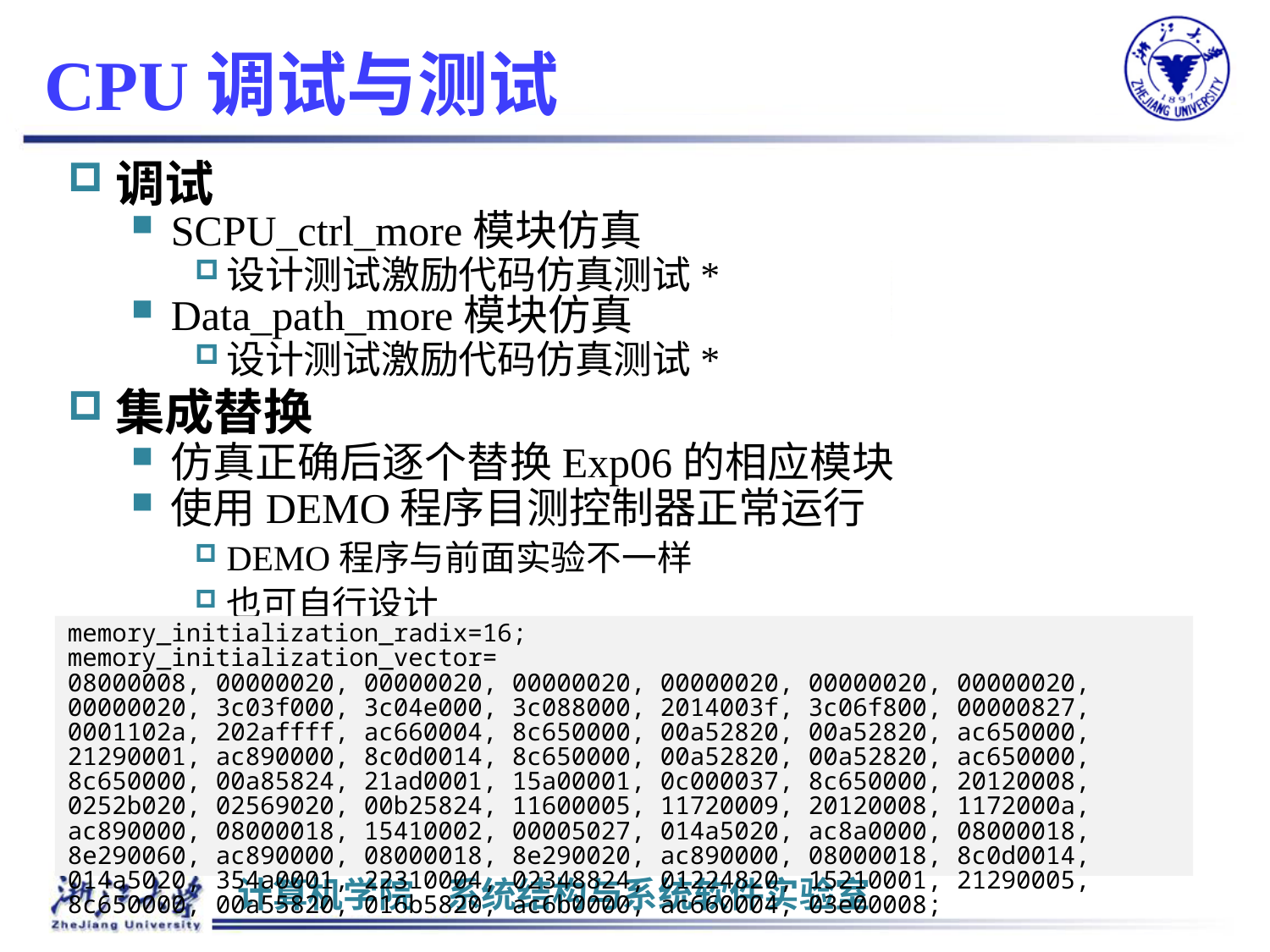

# CPU调试与测试
调试
SCPU_ctrl_more模块仿真
设计测试激励代码仿真测试*
Data_path_more模块仿真
设计测试激励代码仿真测试*
集成替换
仿真正确后逐个替换Exp06的相应模块
使用DEMO程序目测控制器正常运行
DEMO程序与前面实验不一样
也可自行设计
memory_initialization_radix=16;
memory_initialization_vector=
08000008, 00000020, 00000020, 00000020, 00000020, 00000020, 00000020, 00000020, 3c03f000, 3c04e000, 3c088000, 2014003f, 3c06f800, 00000827, 0001102a, 202affff, ac660004, 8c650000, 00a52820, 00a52820, ac650000, 21290001, ac890000, 8c0d0014, 8c650000, 00a52820, 00a52820, ac650000, 8c650000, 00a85824, 21ad0001, 15a00001, 0c000037, 8c650000, 20120008, 0252b020, 02569020, 00b25824, 11600005, 11720009, 20120008, 1172000a, ac890000, 08000018, 15410002, 00005027, 014a5020, ac8a0000, 08000018, 8e290060, ac890000, 08000018, 8e290020, ac890000, 08000018, 8c0d0014, 014a5020, 354a0001, 22310004, 02348824, 01224820, 15210001, 21290005, 8c650000, 00a55820, 016b5820, ac6b0000, ac660004, 03e00008;